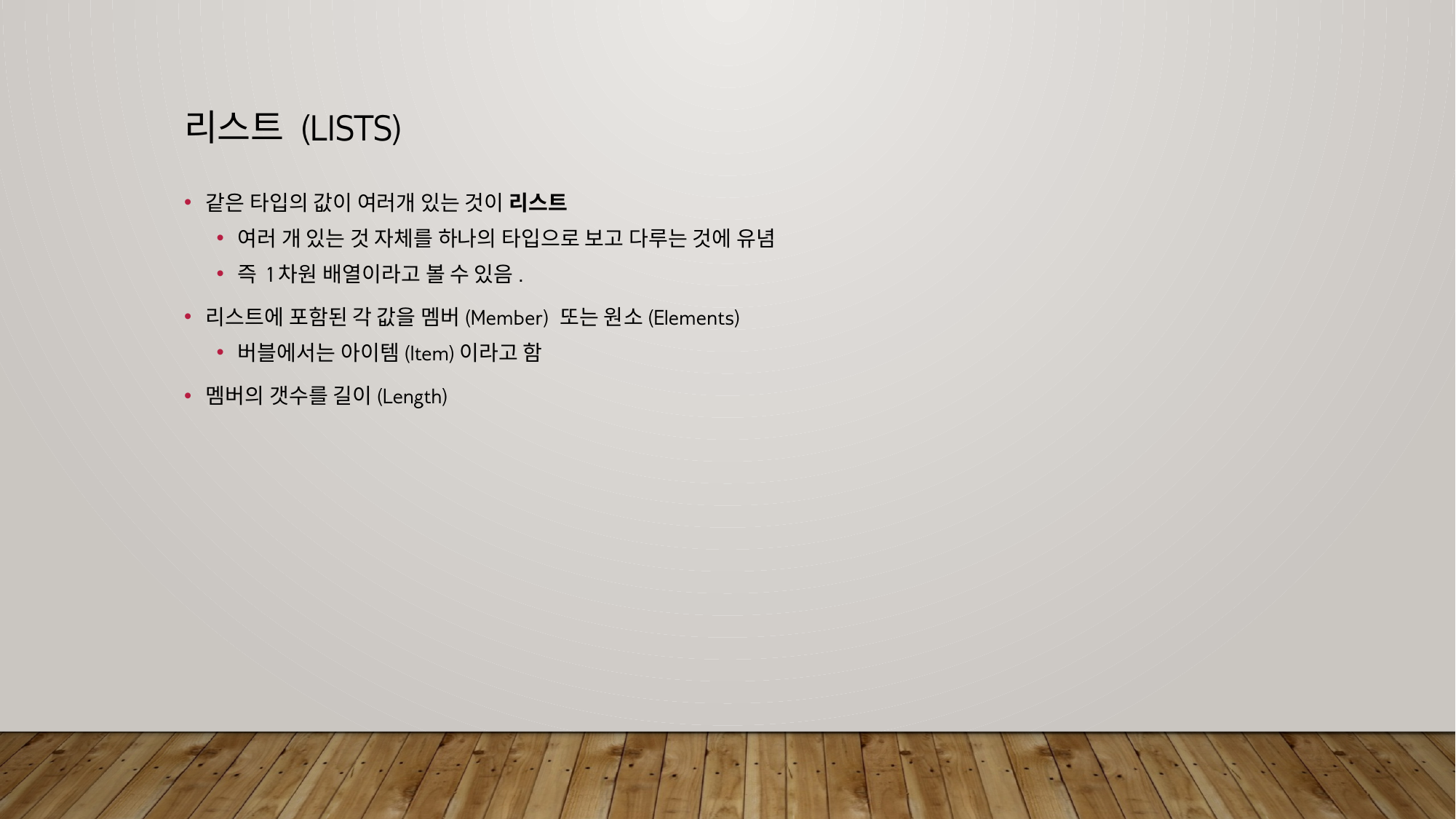

# 리스트 (Lists)
같은 타입의 값이 여러개 있는 것이 리스트
여러 개 있는 것 자체를 하나의 타입으로 보고 다루는 것에 유념
즉 1차원 배열이라고 볼 수 있음.
리스트에 포함된 각 값을 멤버(Member) 또는 원소(Elements)
버블에서는 아이템(Item)이라고 함
멤버의 갯수를 길이(Length)